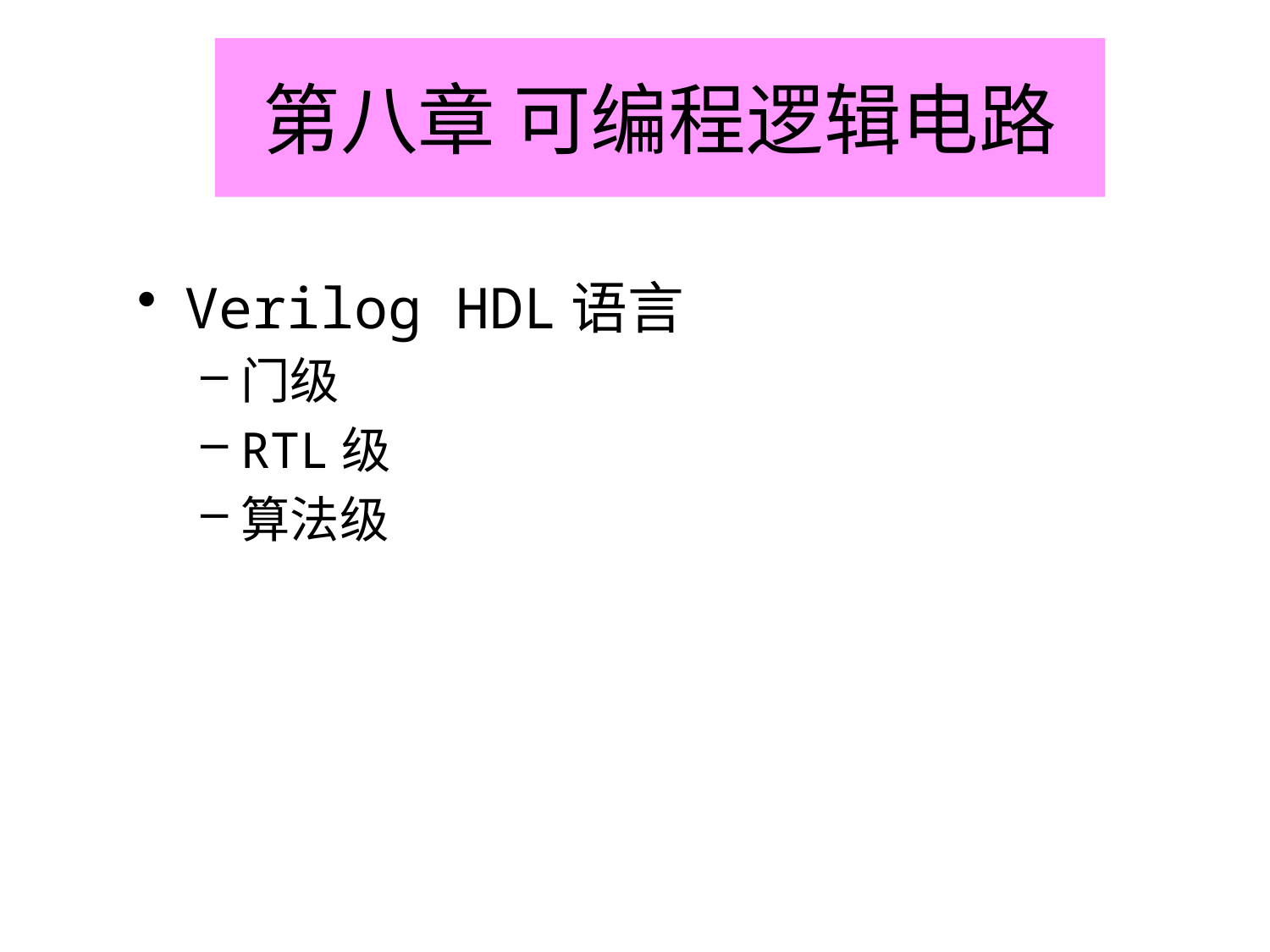

# 第八章 可编程逻辑电路
Verilog HDL语言
门级
RTL级
算法级